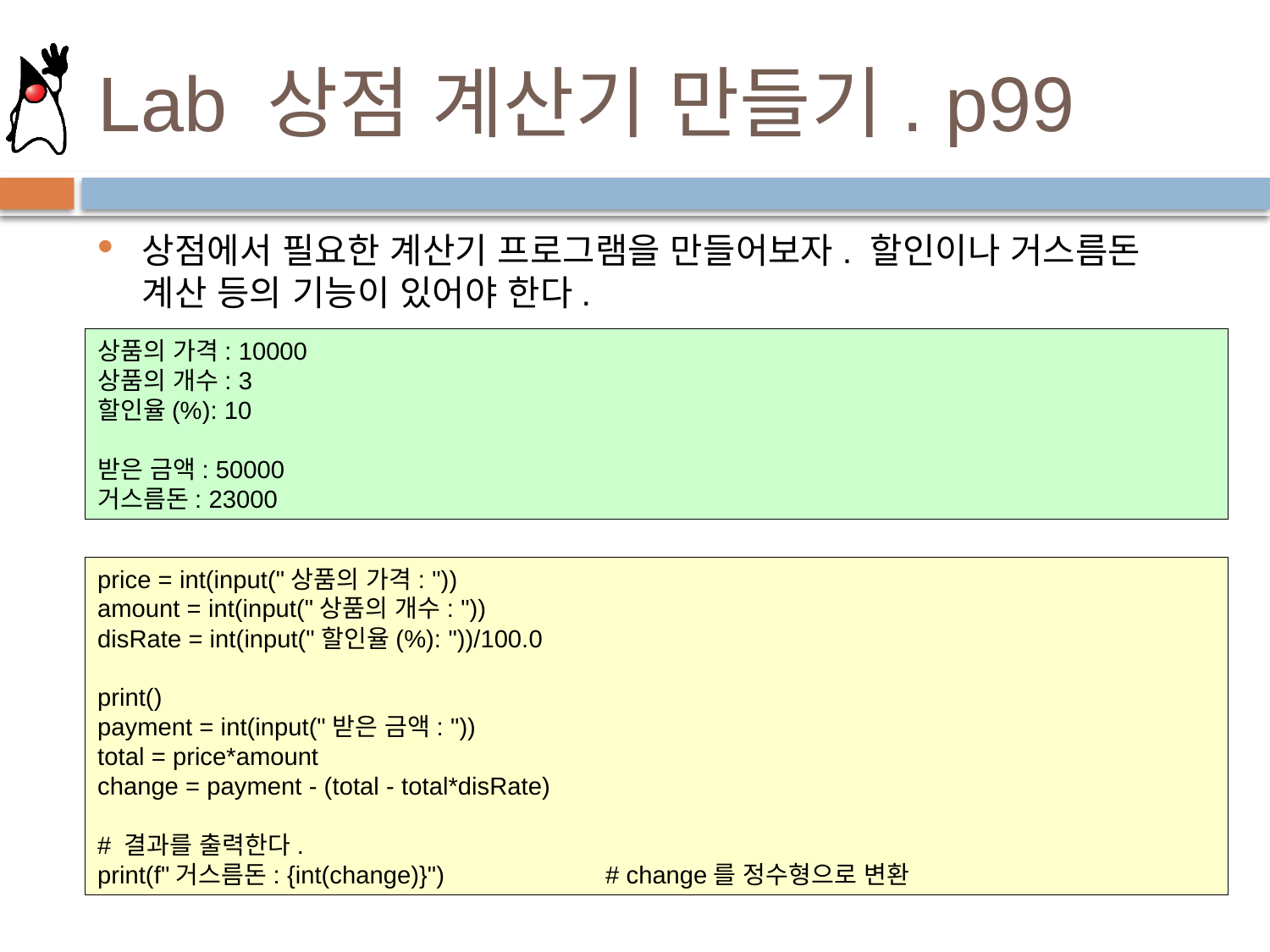

# Lab 상점 계산기 만들기. p99
상점에서 필요한 계산기 프로그램을 만들어보자. 할인이나 거스름돈 계산 등의 기능이 있어야 한다.
상품의 가격: 10000
상품의 개수: 3
할인율(%): 10

받은 금액: 50000
거스름돈: 23000
price = int(input("상품의 가격: "))
amount = int(input("상품의 개수: "))
disRate = int(input("할인율(%): "))/100.0

print()
payment = int(input("받은 금액: "))
total = price*amount
change = payment - (total - total*disRate)

# 결과를 출력한다.
print(f"거스름돈: {int(change)}")		# change를 정수형으로 변환